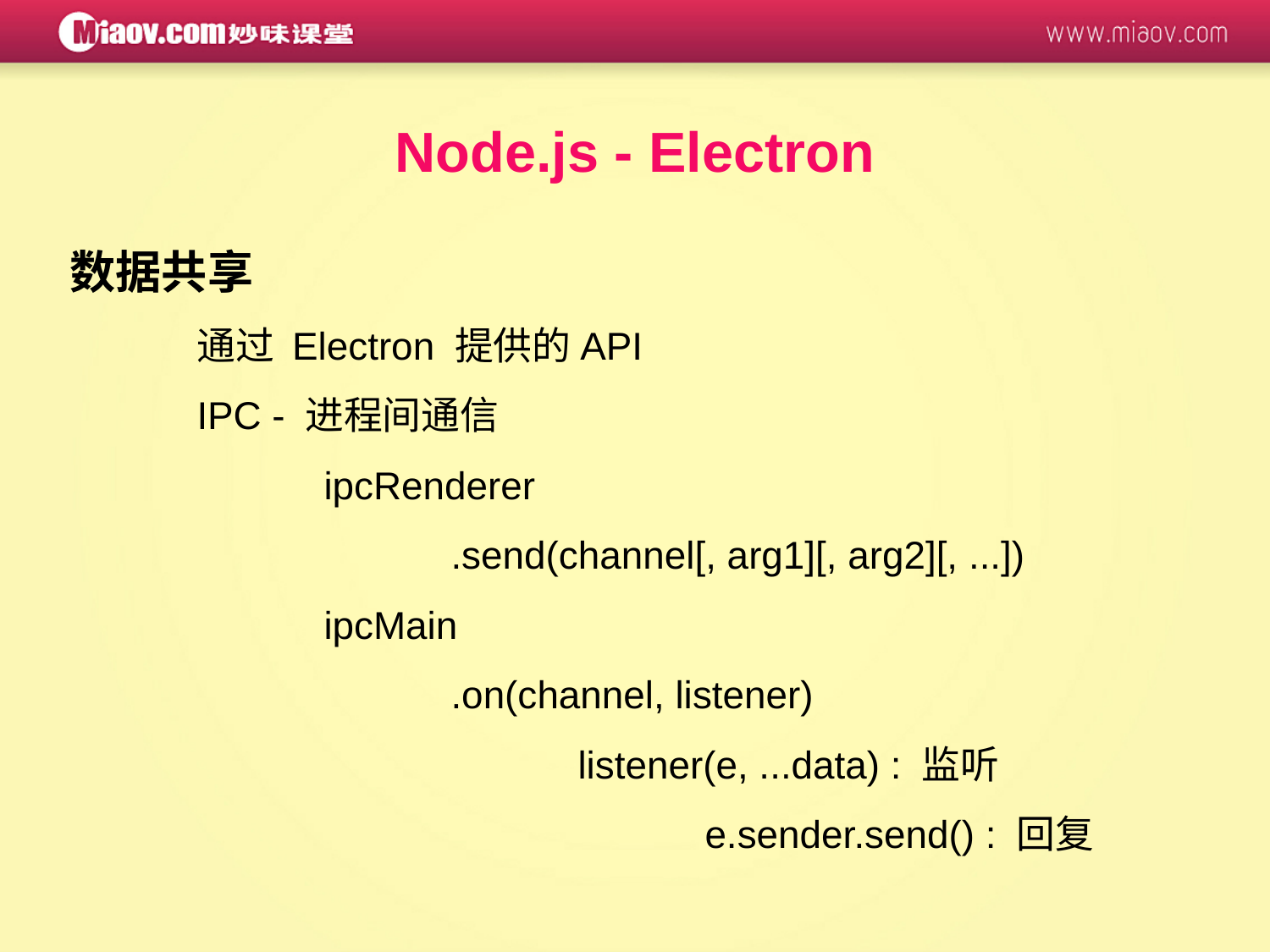

Node.js - Electron
数据共享
	通过 Electron 提供的API
	IPC - 进程间通信
		ipcRenderer
			.send(channel[, arg1][, arg2][, ...])
		ipcMain
			.on(channel, listener)
				listener(e, ...data) : 监听
					e.sender.send() : 回复